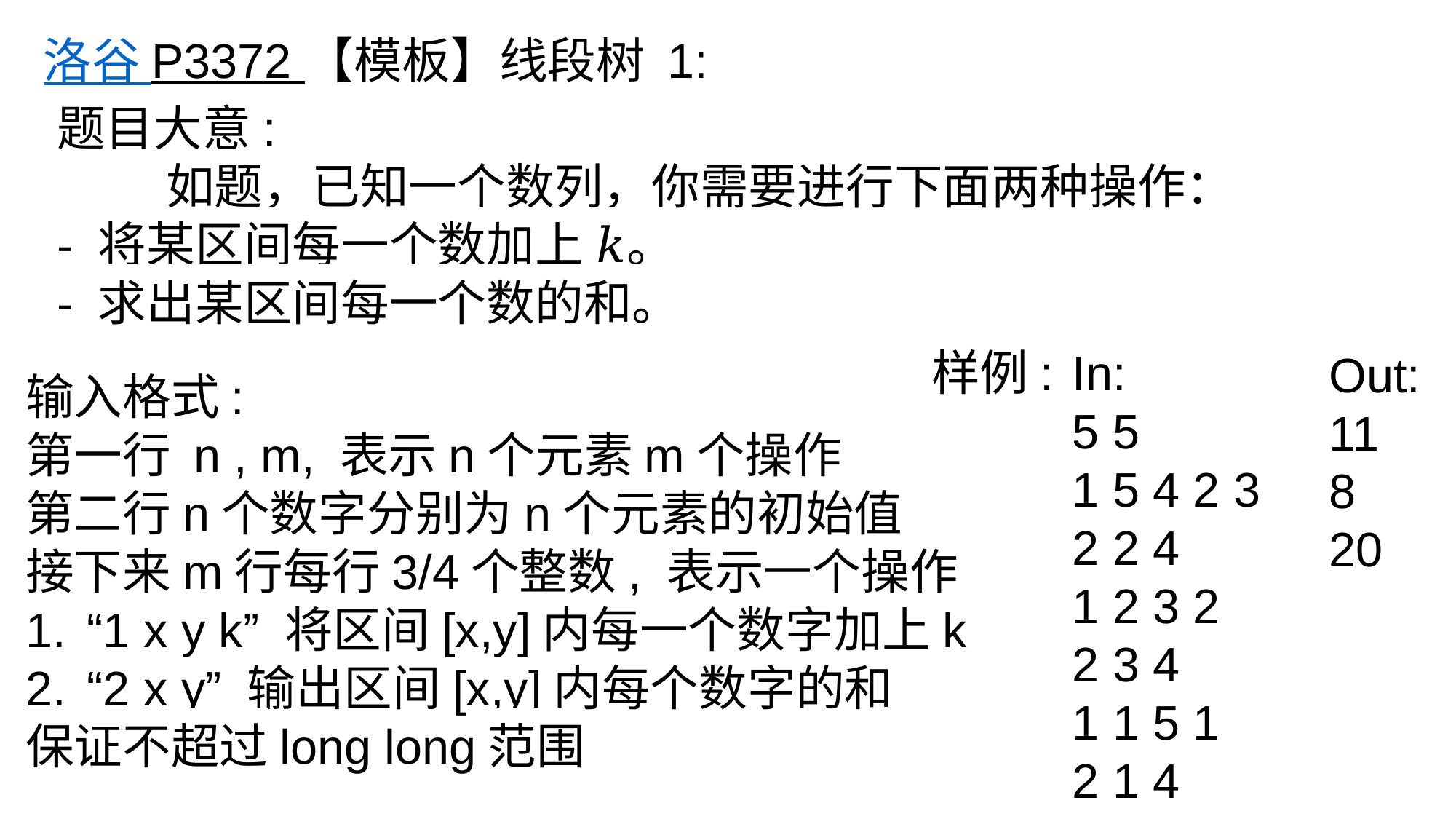

洛谷 P3372 【模板】线段树 1:
题目大意:
	如题，已知一个数列，你需要进行下面两种操作：
- 将某区间每一个数加上 𝑘。
- 求出某区间每一个数的和。
样例:
In:
5 5
1 5 4 2 3
2 2 4
1 2 3 2
2 3 4
1 1 5 1
2 1 4
Out:
11
8
20
输入格式:
第一行 n , m, 表示n个元素m个操作
第二行n个数字分别为n个元素的初始值
接下来m行每行3/4个整数, 表示一个操作
“1 x y k” 将区间[x,y]内每一个数字加上k
“2 x y” 输出区间[x,y]内每个数字的和
保证不超过long long范围